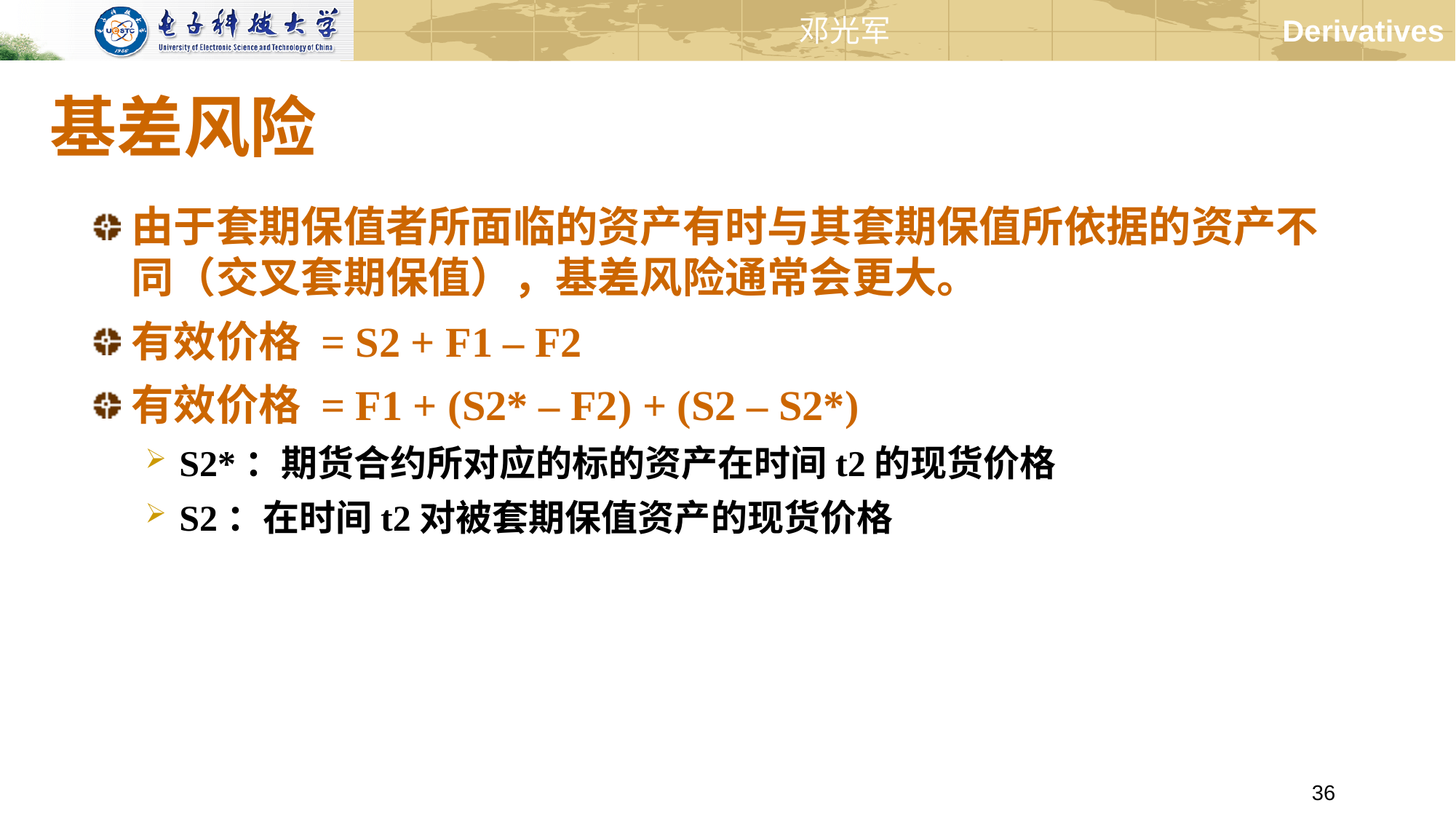

# 基差风险
由于套期保值者所面临的资产有时与其套期保值所依据的资产不同（交叉套期保值），基差风险通常会更大。
有效价格 = S2 + F1 – F2
有效价格 = F1 + (S2* – F2) + (S2 – S2*)
S2*：期货合约所对应的标的资产在时间t2的现货价格
S2：在时间t2对被套期保值资产的现货价格